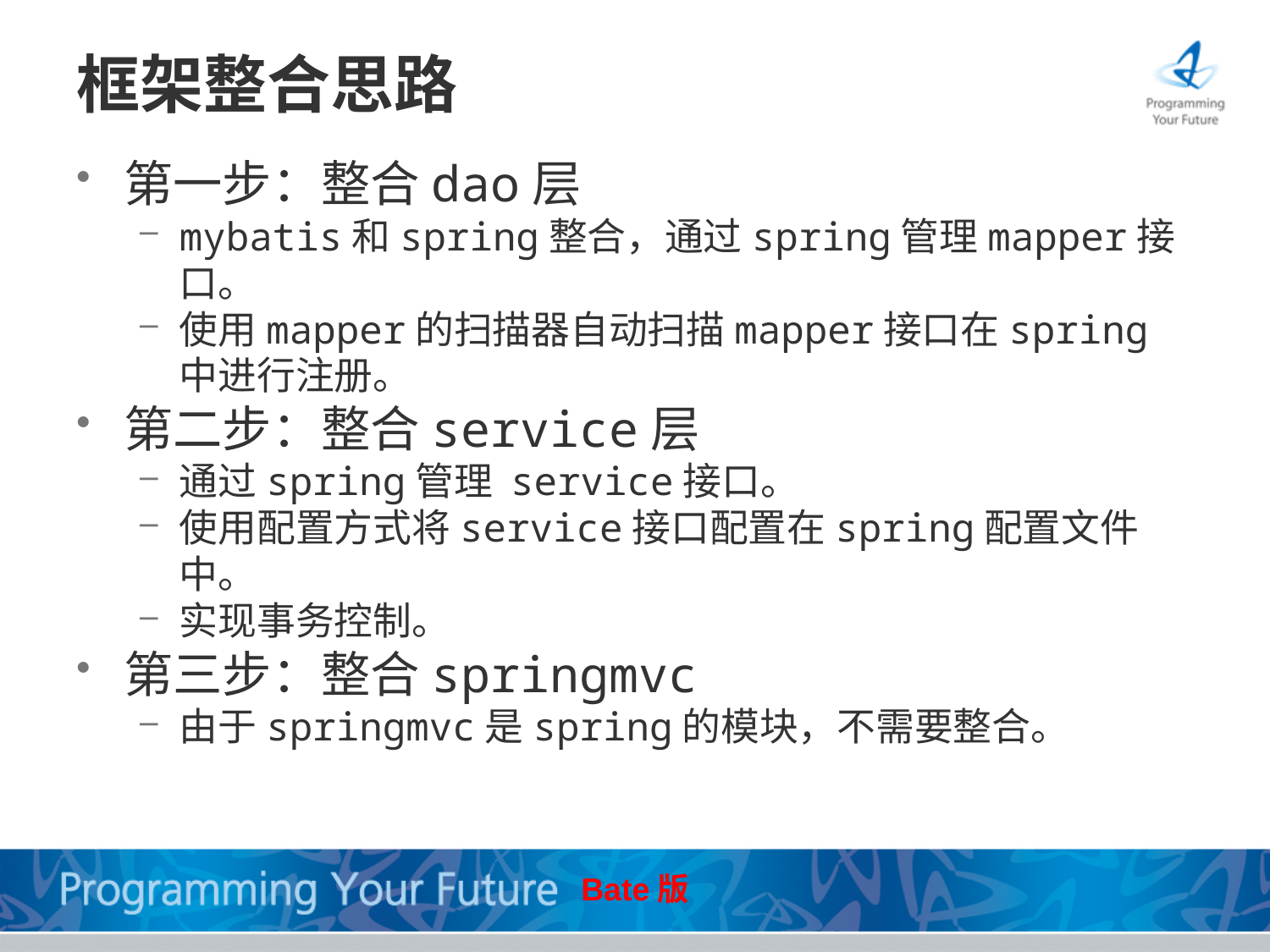

# 框架整合思路
第一步：整合dao层
mybatis和spring整合，通过spring管理mapper接口。
使用mapper的扫描器自动扫描mapper接口在spring中进行注册。
第二步：整合service层
通过spring管理 service接口。
使用配置方式将service接口配置在spring配置文件中。
实现事务控制。
第三步：整合springmvc
由于springmvc是spring的模块，不需要整合。